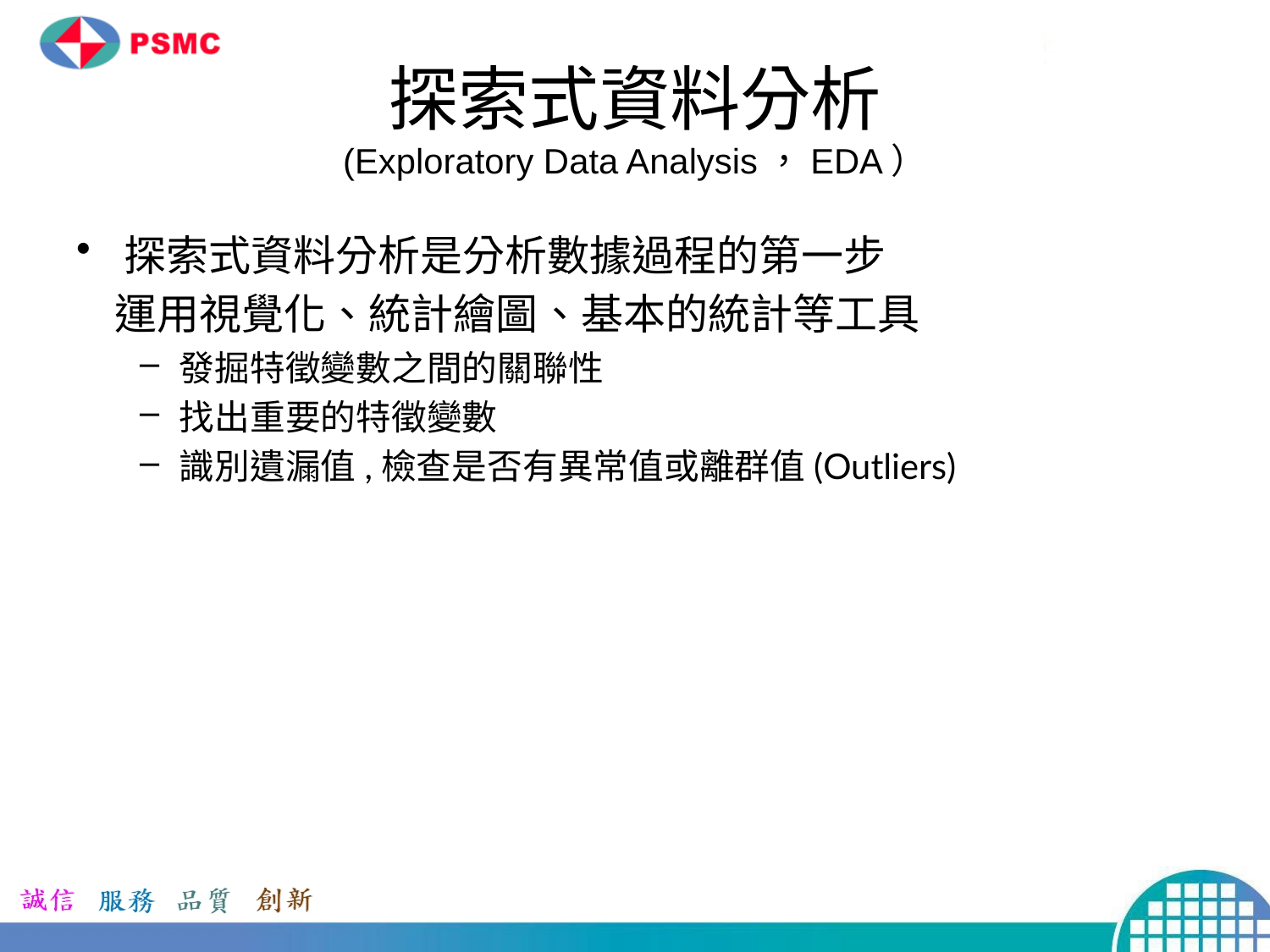

# 探索式資料分析 (Exploratory Data Analysis，EDA）
探索式資料分析是分析數據過程的第一步
   運用視覺化、統計繪圖、基本的統計等工具
發掘特徵變數之間的關聯性
找出重要的特徵變數
識別遺漏值,檢查是否有異常值或離群值(Outliers)